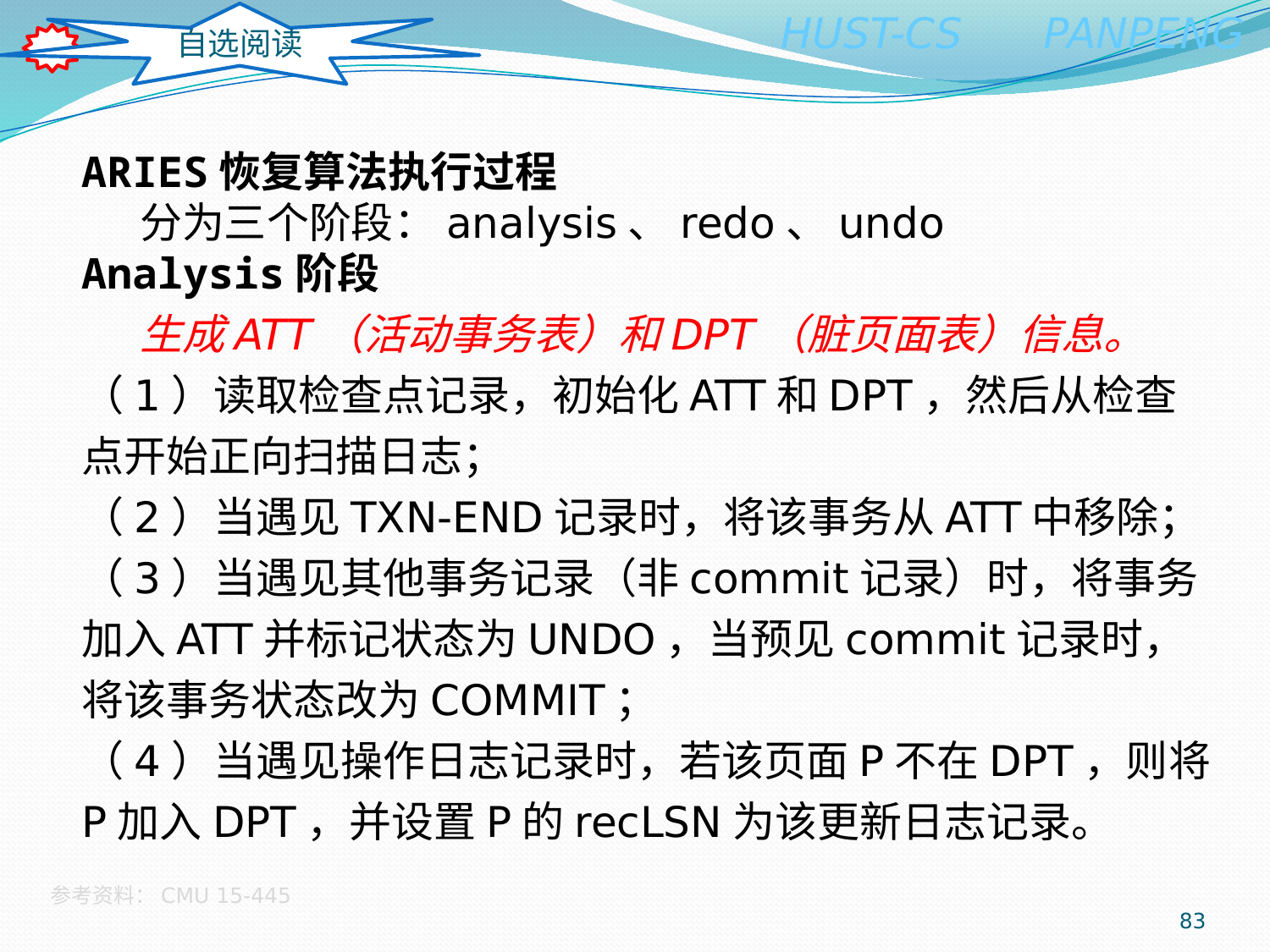

自选阅读

ARIES恢复算法执行过程
     分为三个阶段：analysis、redo、undo
Analysis阶段
     生成ATT（活动事务表）和DPT（脏页面表）信息。
（1）读取检查点记录，初始化ATT和DPT，然后从检查点开始正向扫描日志；
（2）当遇见TXN-END记录时，将该事务从ATT中移除；
（3）当遇见其他事务记录（非commit记录）时，将事务加入ATT并标记状态为UNDO，当预见commit记录时，将该事务状态改为COMMIT；
（4）当遇见操作日志记录时，若该页面P不在DPT，则将P加入DPT，并设置P的recLSN为该更新日志记录。
参考资料：CMU 15-445
83